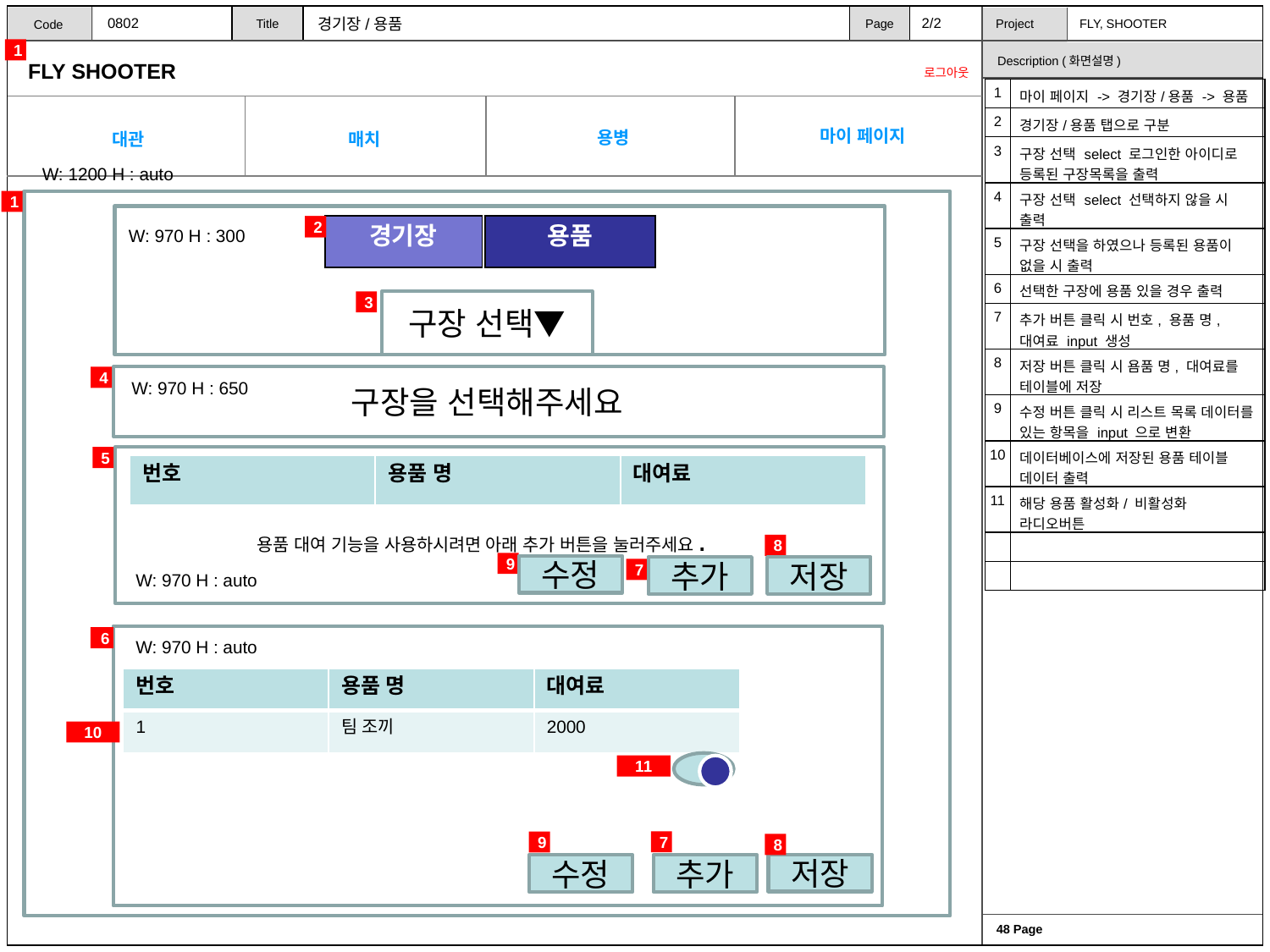

0802
2/2
경기장/용품
1
| 1 | 마이 페이지 -> 경기장/용품 -> 용품 |
| --- | --- |
| 2 | 경기장/용품 탭으로 구분 |
| 3 | 구장 선택 select 로그인한 아이디로 등록된 구장목록을 출력 |
| 4 | 구장 선택 select 선택하지 않을 시 출력 |
| 5 | 구장 선택을 하였으나 등록된 용품이 없을 시 출력 |
| 6 | 선택한 구장에 용품 있을 경우 출력 |
| 7 | 추가 버튼 클릭 시 번호, 용품 명, 대여료 input 생성 |
| 8 | 저장 버튼 클릭 시 욤품 명, 대여료를 테이블에 저장 |
| 9 | 수정 버튼 클릭 시 리스트 목록 데이터를 있는 항목을 input 으로 변환 |
| 10 | 데이터베이스에 저장된 용품 테이블 데이터 출력 |
| 11 | 해당 용품 활성화/ 비활성화 라디오버튼 |
|  |  |
|  |  |
W: 1200 H : auto
1

2
2
| 경기장 |
| --- |
| 용품 |
| --- |
W: 970 H : 300
3
구장 선택▼
4

W: 970 H : 650
구장을 선택해주세요
5

| 번호 | 용품 명 | 대여료 |
| --- | --- | --- |
용품 대여 기능을 사용하시려면 아래 추가 버튼을 눌러주세요.
8
9
수정
추가
저장
7
W: 970 H : auto

6
W: 970 H : auto
| 번호 | 용품 명 | 대여료 |
| --- | --- | --- |
| 1 | 팀 조끼 | 2000 |
10

11

7
9
8
저장
수정
추가